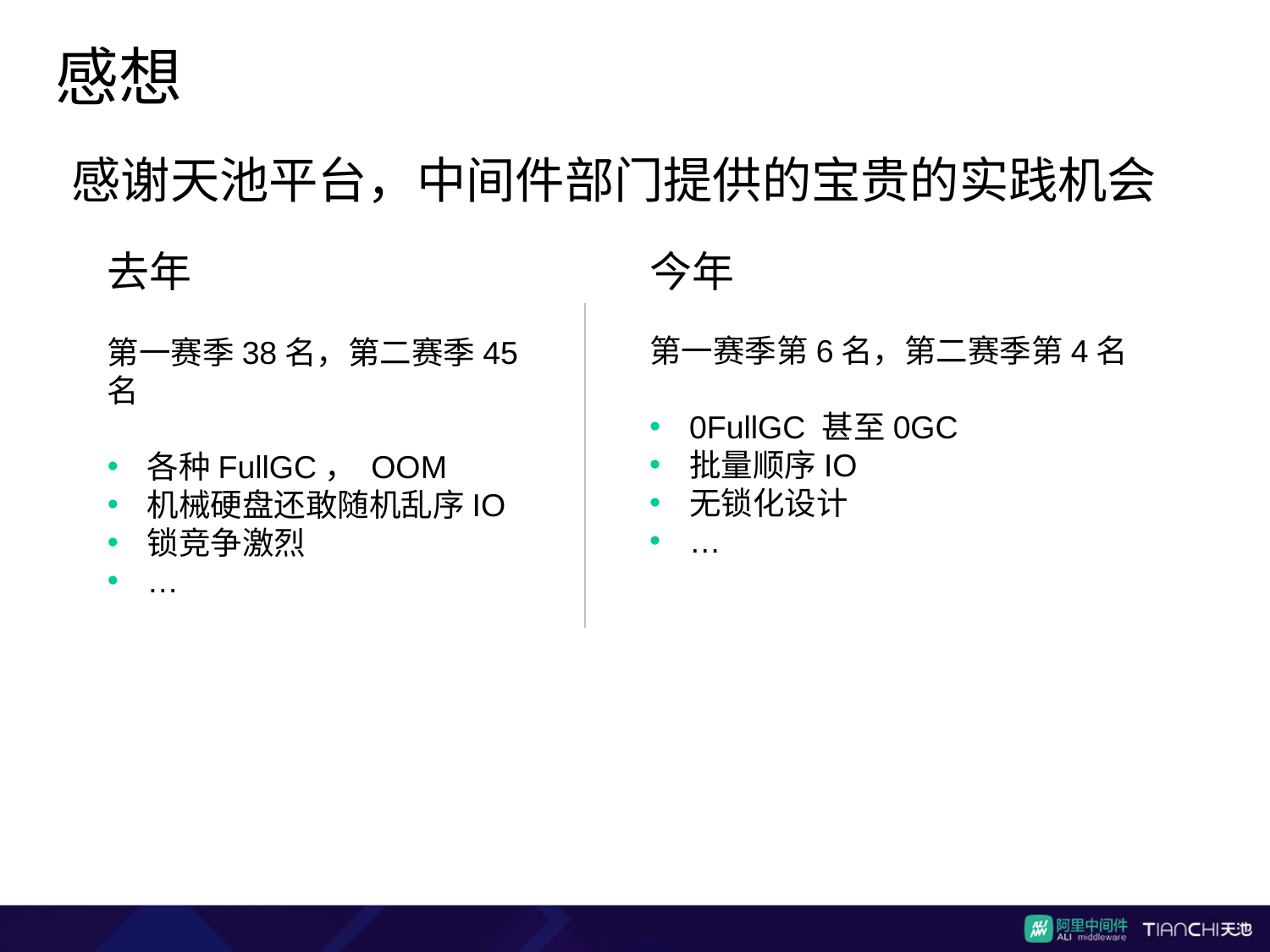

感想
感谢天池平台，中间件部门提供的宝贵的实践机会
去年
今年
第一赛季第6名，第二赛季第4名

0FullGC 甚至0GC
批量顺序IO
无锁化设计
…
第一赛季38名，第二赛季45名

各种FullGC， OOM
机械硬盘还敢随机乱序IO
锁竞争激烈
…